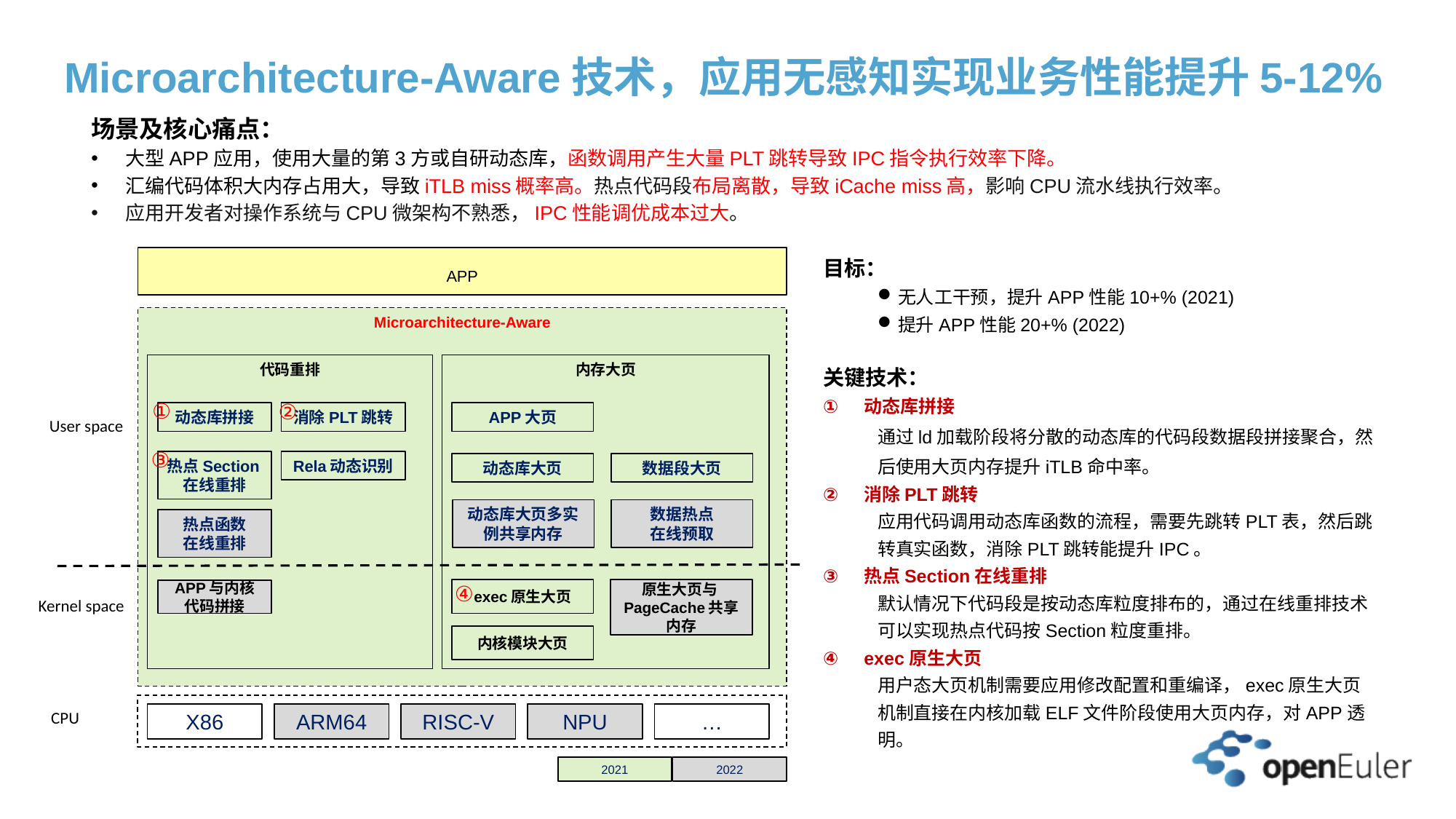

# Microarchitecture-Aware技术，应用无感知实现业务性能提升5-12%
场景及核心痛点：
大型APP应用，使用大量的第3方或自研动态库，函数调用产生大量PLT跳转导致IPC指令执行效率下降。
汇编代码体积大内存占用大，导致iTLB miss概率高。热点代码段布局离散，导致iCache miss高，影响CPU流水线执行效率。
应用开发者对操作系统与CPU微架构不熟悉，IPC性能调优成本过大。
APP
Microarchitecture-Aware
代码重排
内存大页
①
②
动态库拼接
消除PLT跳转
APP大页
User space
③
Rela动态识别
热点Section在线重排
动态库大页
数据段大页
动态库大页多实例共享内存
数据热点
在线预取
热点函数
在线重排
④
exec原生大页
原生大页与PageCache共享内存
APP与内核代码拼接
Kernel space
内核模块大页

CPU
X86
ARM64
RISC-V
NPU
…
2021
2022
目标：
无人工干预，提升APP性能10+% (2021)
提升APP性能20+% (2022)

关键技术：
动态库拼接
通过ld加载阶段将分散的动态库的代码段数据段拼接聚合，然后使用大页内存提升iTLB命中率。
消除PLT跳转
应用代码调用动态库函数的流程，需要先跳转PLT表，然后跳转真实函数，消除PLT跳转能提升IPC。
热点Section在线重排
默认情况下代码段是按动态库粒度排布的，通过在线重排技术可以实现热点代码按Section粒度重排。
exec原生大页
用户态大页机制需要应用修改配置和重编译，exec原生大页机制直接在内核加载ELF文件阶段使用大页内存，对APP透明。